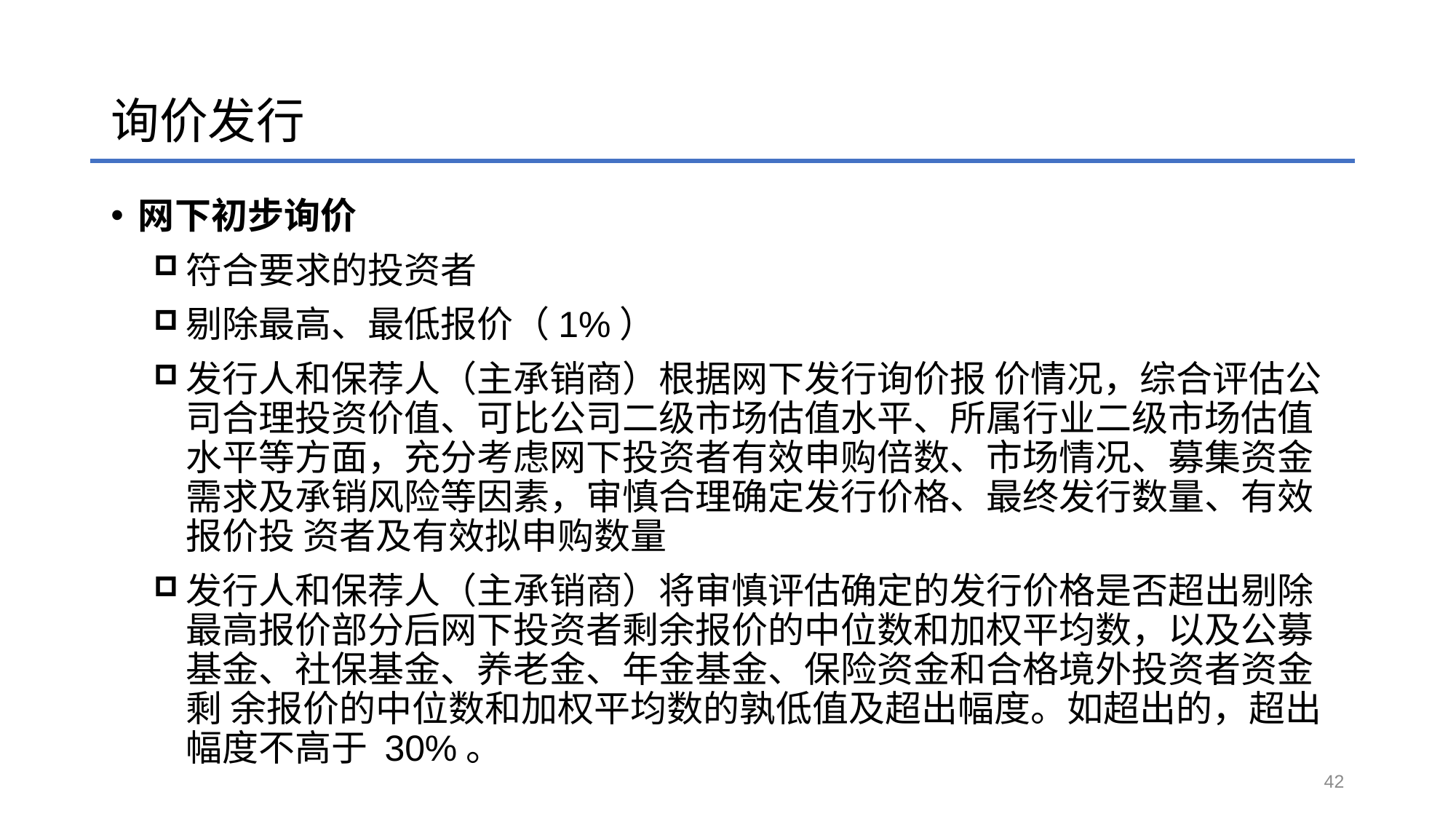

# 询价发行
网下初步询价
符合要求的投资者
剔除最高、最低报价（1%）
发行人和保荐人（主承销商）根据网下发行询价报 价情况，综合评估公司合理投资价值、可比公司二级市场估值水平、所属行业二级市场估值水平等方面，充分考虑网下投资者有效申购倍数、市场情况、募集资金需求及承销风险等因素，审慎合理确定发行价格、最终发行数量、有效报价投 资者及有效拟申购数量
发行人和保荐人（主承销商）将审慎评估确定的发行价格是否超出剔除最高报价部分后网下投资者剩余报价的中位数和加权平均数，以及公募基金、社保基金、养老金、年金基金、保险资金和合格境外投资者资金剩 余报价的中位数和加权平均数的孰低值及超出幅度。如超出的，超出幅度不高于 30%。
42